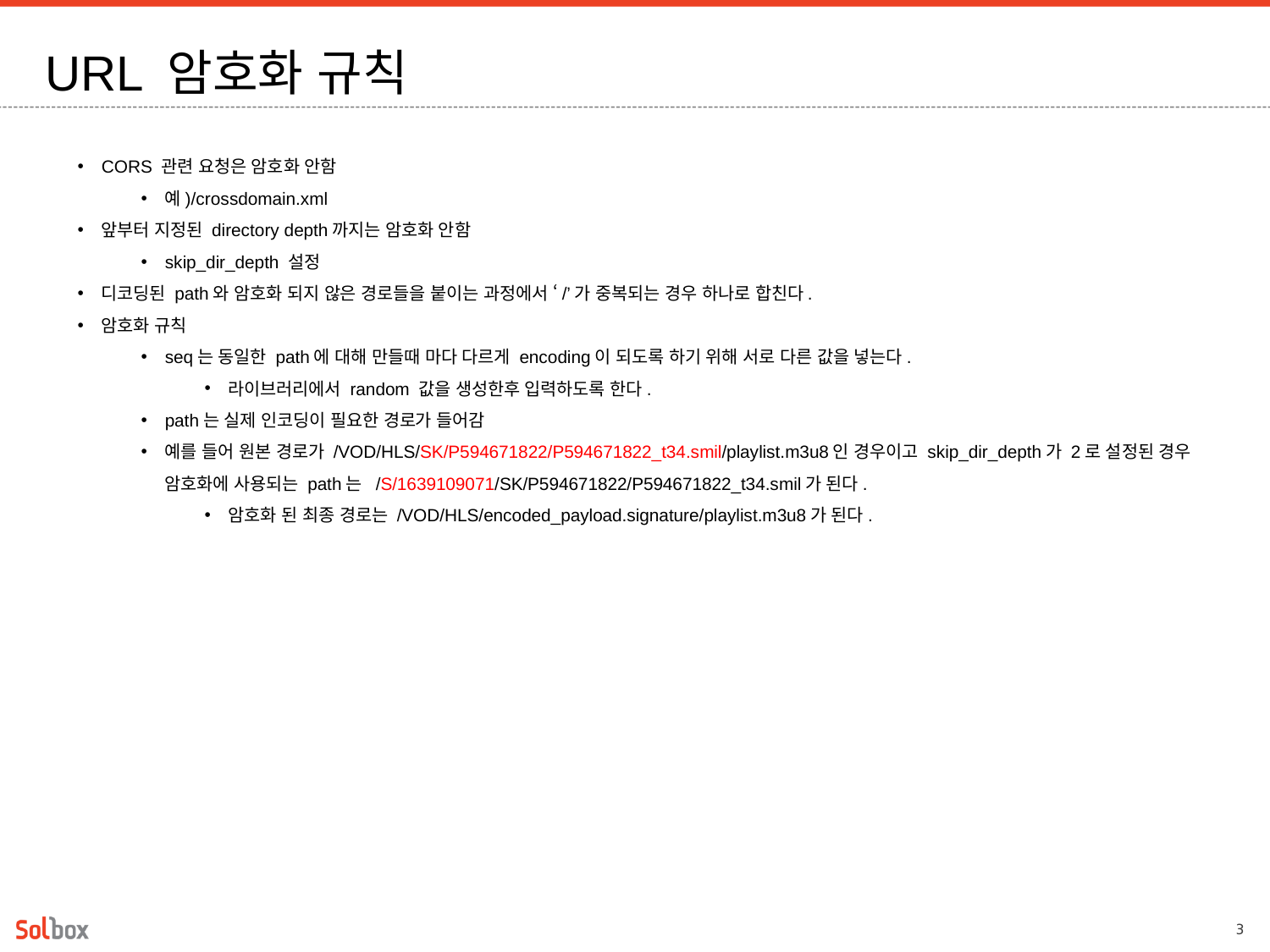

# URL 암호화 규칙

CORS 관련 요청은 암호화 안함
예)/crossdomain.xml
앞부터 지정된 directory depth까지는 암호화 안함
skip_dir_depth 설정
디코딩된 path와 암호화 되지 않은 경로들을 붙이는 과정에서 ‘/’가 중복되는 경우 하나로 합친다.
암호화 규칙
seq는 동일한 path에 대해 만들때 마다 다르게 encoding이 되도록 하기 위해 서로 다른 값을 넣는다.
라이브러리에서 random 값을 생성한후 입력하도록 한다.
path는 실제 인코딩이 필요한 경로가 들어감
예를 들어 원본 경로가 /VOD/HLS/SK/P594671822/P594671822_t34.smil/playlist.m3u8인 경우이고 skip_dir_depth가 2로 설정된 경우 암호화에 사용되는 path는  /S/1639109071/SK/P594671822/P594671822_t34.smil가 된다.
암호화 된 최종 경로는 /VOD/HLS/encoded_payload.signature/playlist.m3u8가 된다.

3